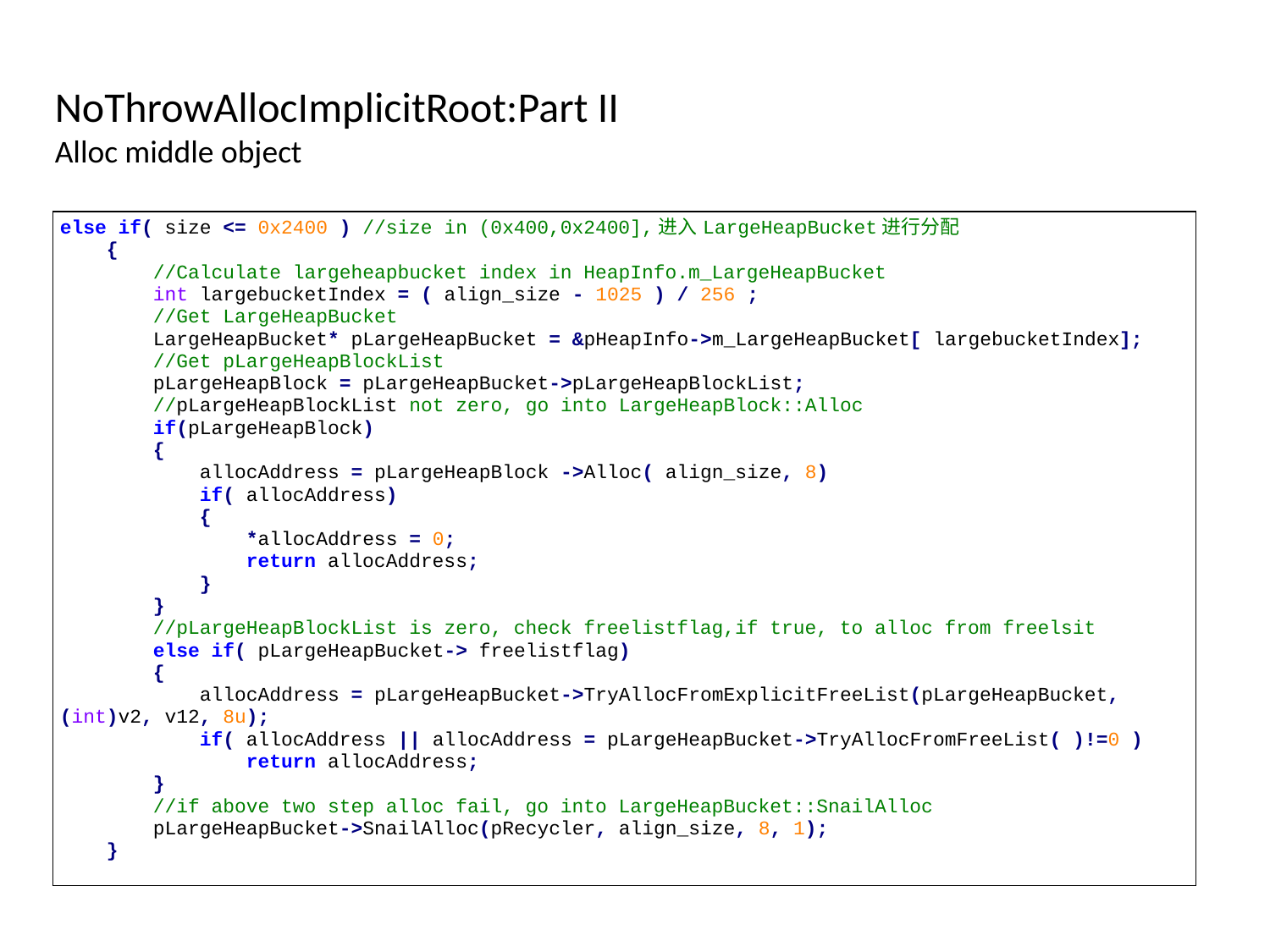

NoThrowAllocImplicitRoot:Part II
Alloc middle object
| else if( size <= 0x2400 ) //size in (0x400,0x2400],进入LargeHeapBucket进行分配 { //Calculate largeheapbucket index in HeapInfo.m\_LargeHeapBucket int largebucketIndex = ( align\_size - 1025 ) / 256 ; //Get LargeHeapBucket LargeHeapBucket\* pLargeHeapBucket = &pHeapInfo->m\_LargeHeapBucket[ largebucketIndex]; //Get pLargeHeapBlockList pLargeHeapBlock = pLargeHeapBucket->pLargeHeapBlockList; //pLargeHeapBlockList not zero, go into LargeHeapBlock::Alloc if(pLargeHeapBlock) { allocAddress = pLargeHeapBlock ->Alloc( align\_size, 8) if( allocAddress) { \*allocAddress = 0; return allocAddress; } } //pLargeHeapBlockList is zero, check freelistflag,if true, to alloc from freelsit else if( pLargeHeapBucket-> freelistflag) { allocAddress = pLargeHeapBucket->TryAllocFromExplicitFreeList(pLargeHeapBucket, (int)v2, v12, 8u); if( allocAddress || allocAddress = pLargeHeapBucket->TryAllocFromFreeList( )!=0 ) return allocAddress; } //if above two step alloc fail, go into LargeHeapBucket::SnailAlloc pLargeHeapBucket->SnailAlloc(pRecycler, align\_size, 8, 1); } |
| --- |